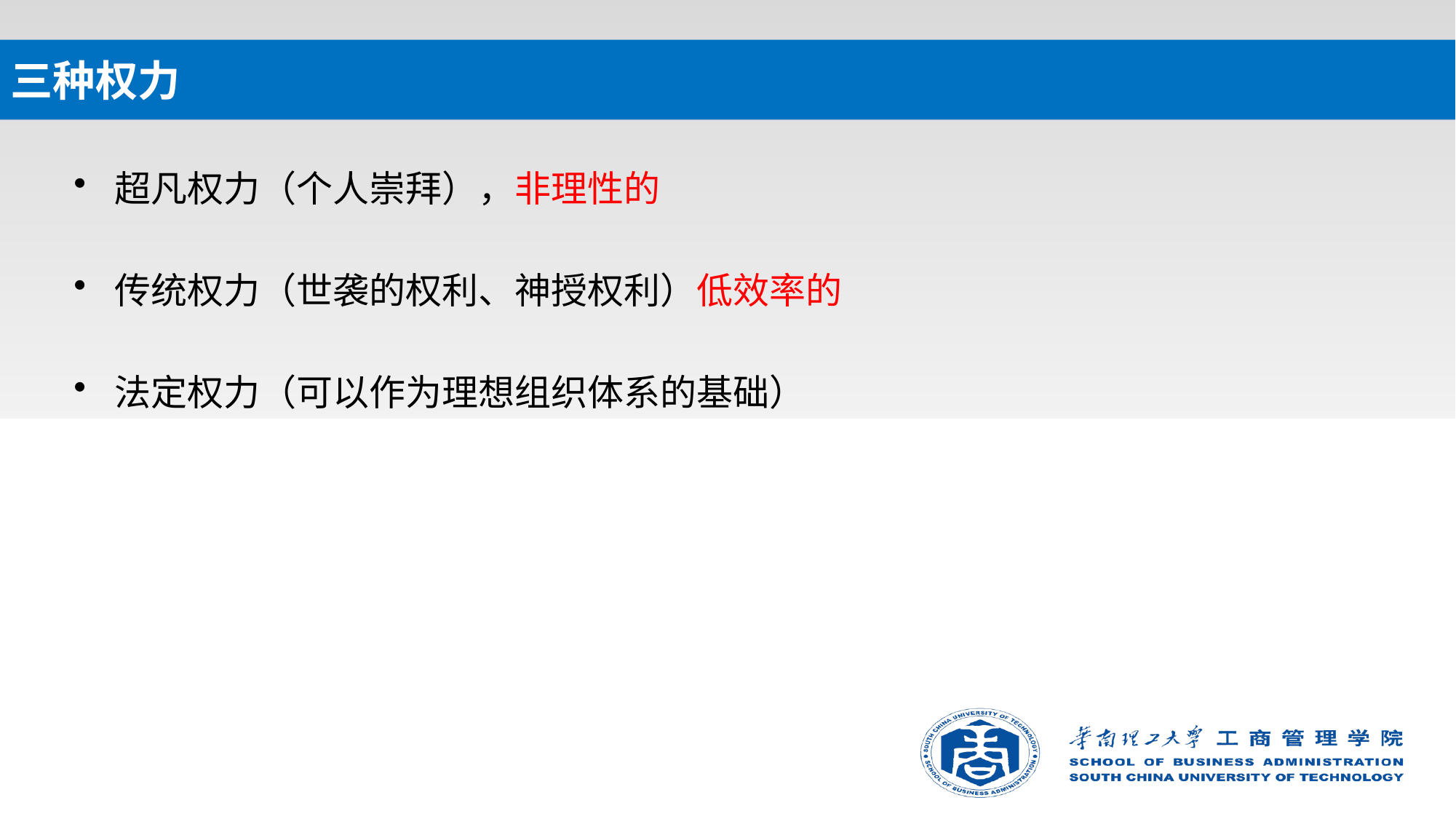

# 三种权力
超凡权力（个人崇拜），非理性的

传统权力（世袭的权利、神授权利）低效率的

法定权力（可以作为理想组织体系的基础）